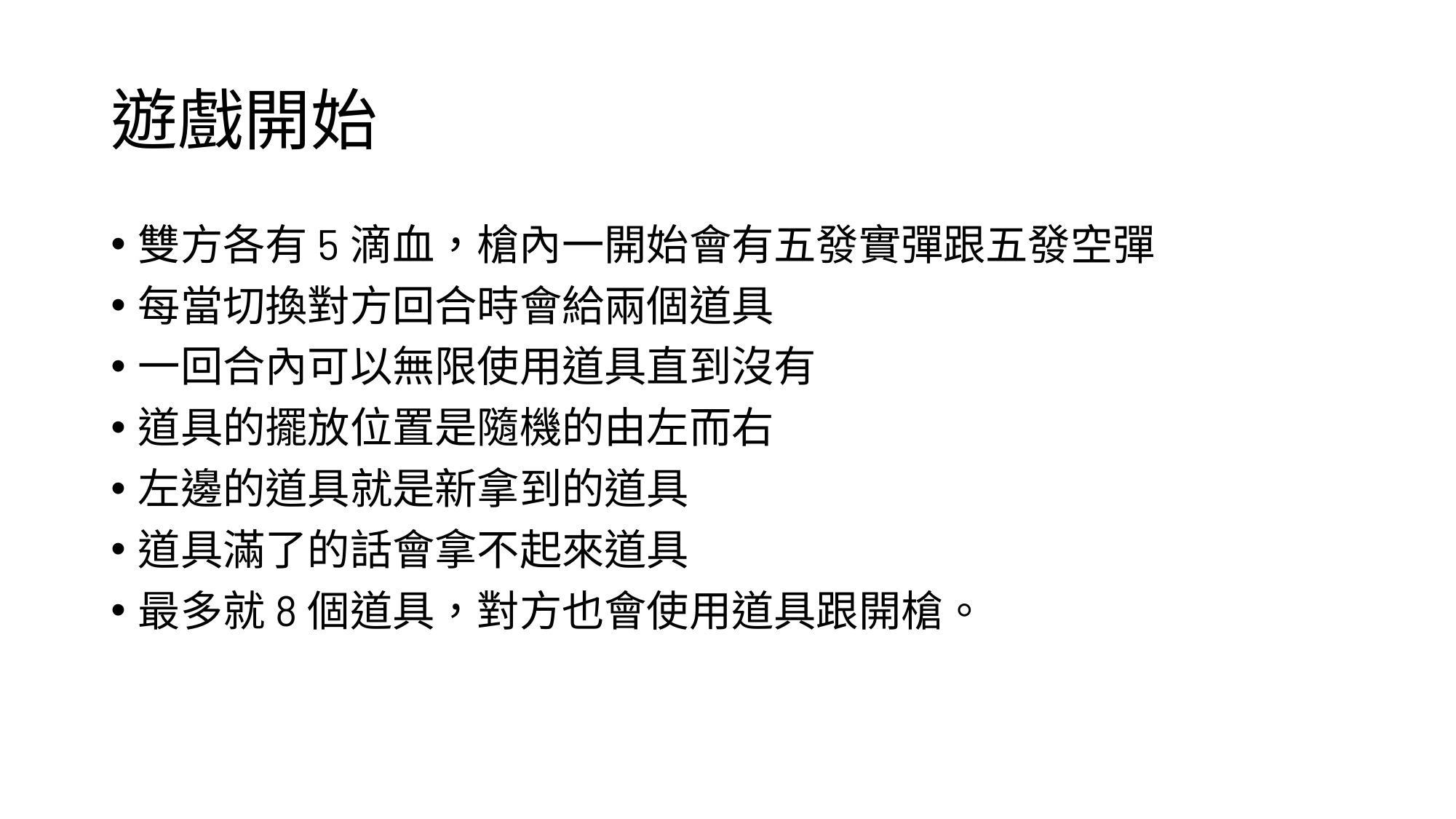

# 遊戲開始
雙方各有5滴血，槍內一開始會有五發實彈跟五發空彈
每當切換對方回合時會給兩個道具
一回合內可以無限使用道具直到沒有
道具的擺放位置是隨機的由左而右
左邊的道具就是新拿到的道具
道具滿了的話會拿不起來道具
最多就8個道具，對方也會使用道具跟開槍。